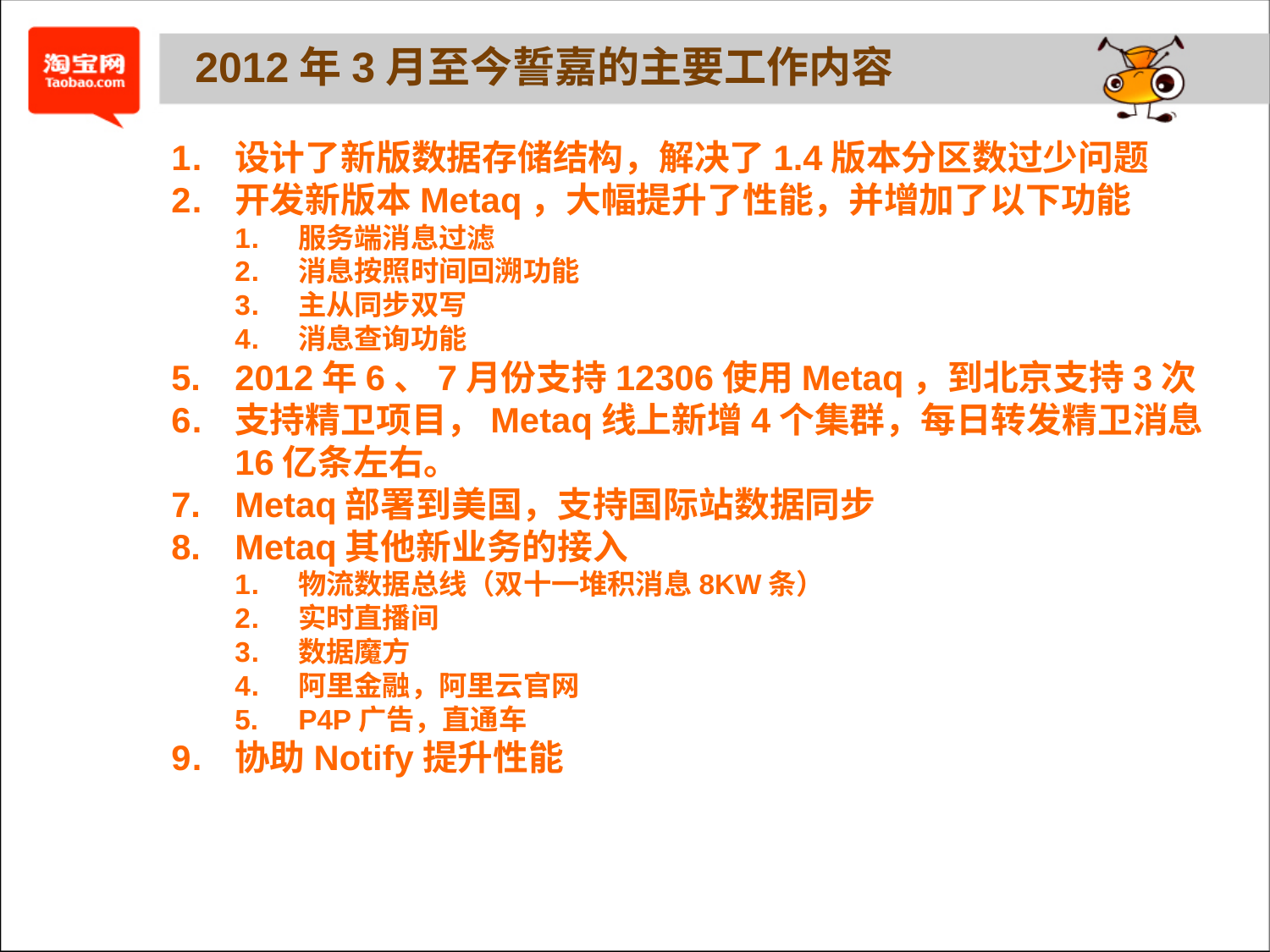

2012年3月至今誓嘉的主要工作内容
设计了新版数据存储结构，解决了1.4版本分区数过少问题
开发新版本Metaq，大幅提升了性能，并增加了以下功能
服务端消息过滤
消息按照时间回溯功能
主从同步双写
消息查询功能
2012年6、7月份支持12306使用Metaq，到北京支持3次
支持精卫项目，Metaq线上新增4个集群，每日转发精卫消息16亿条左右。
Metaq部署到美国，支持国际站数据同步
Metaq其他新业务的接入
物流数据总线（双十一堆积消息8KW条）
实时直播间
数据魔方
阿里金融，阿里云官网
P4P广告，直通车
协助Notify提升性能